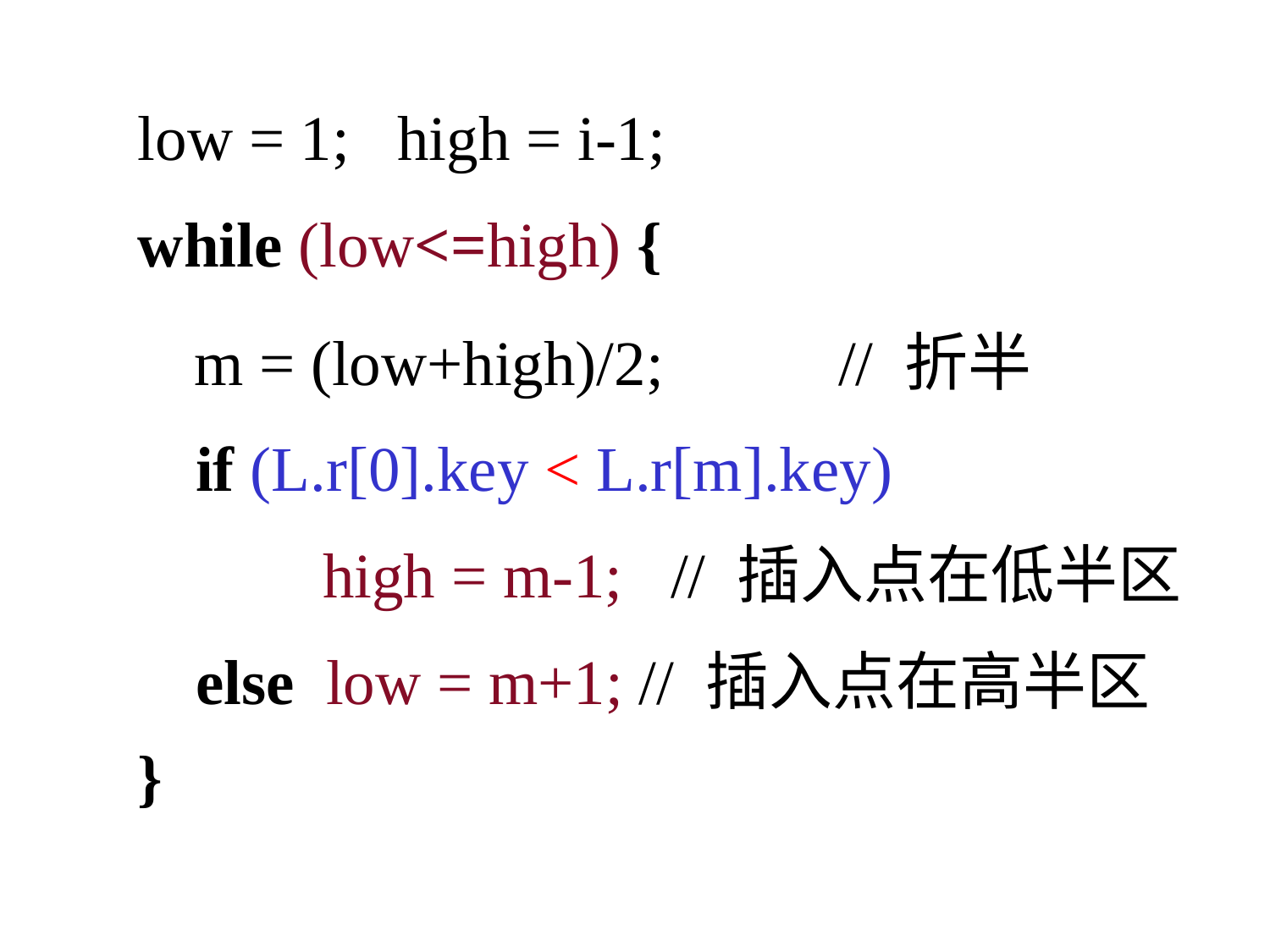

low = 1;   high = i-1;
while (low<=high) {

}
m = (low+high)/2;           // 折半
if (L.r[0].key < L.r[m].key)
        high = m-1;   // 插入点在低半区
else  low = m+1; // 插入点在高半区